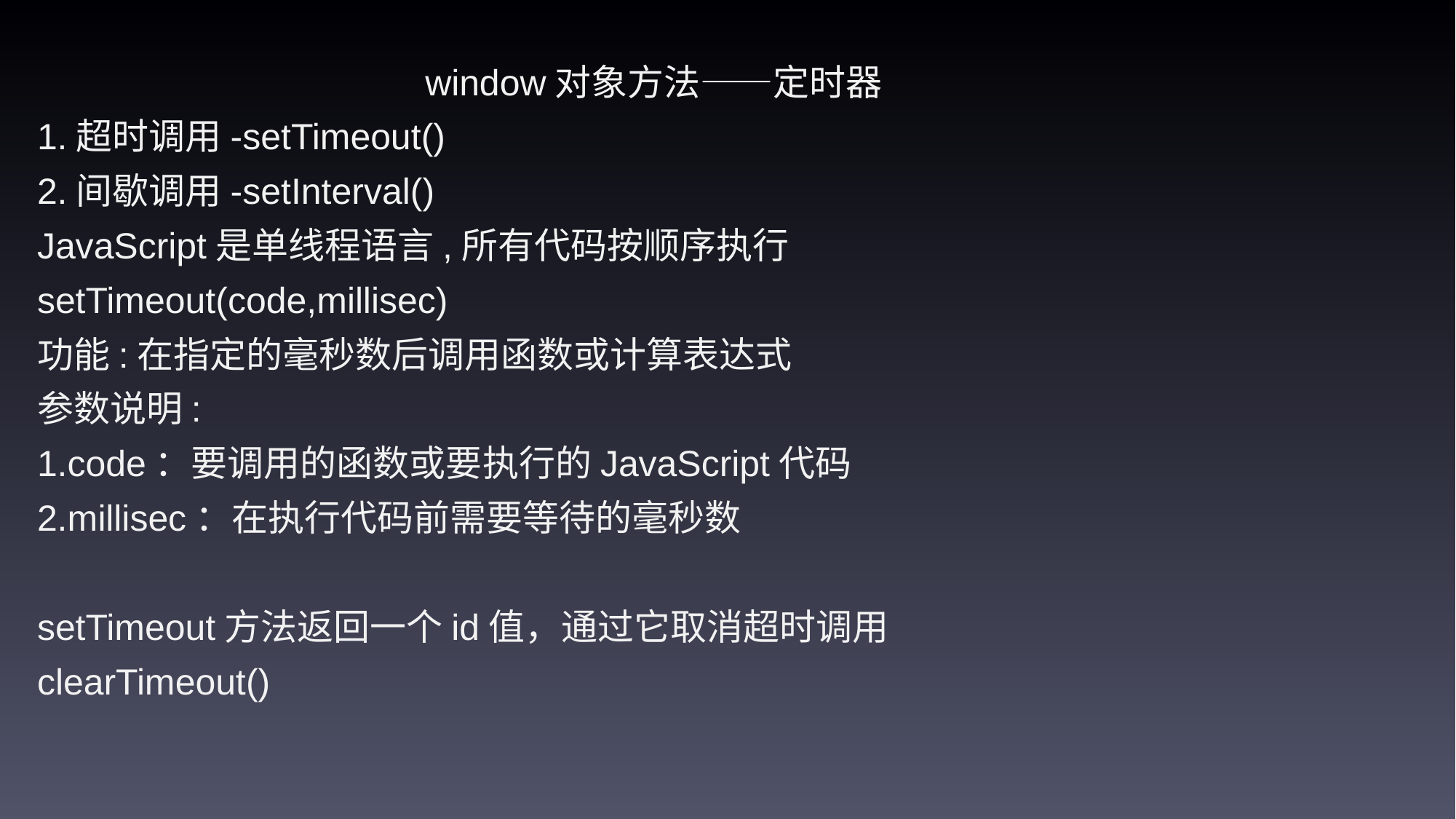

window对象方法——定时器
1.超时调用-setTimeout()
2.间歇调用-setInterval()
JavaScript是单线程语言,所有代码按顺序执行
setTimeout(code,millisec)
功能:在指定的毫秒数后调用函数或计算表达式
参数说明:
1.code：要调用的函数或要执行的JavaScript代码
2.millisec：在执行代码前需要等待的毫秒数

setTimeout方法返回一个id值，通过它取消超时调用
clearTimeout()